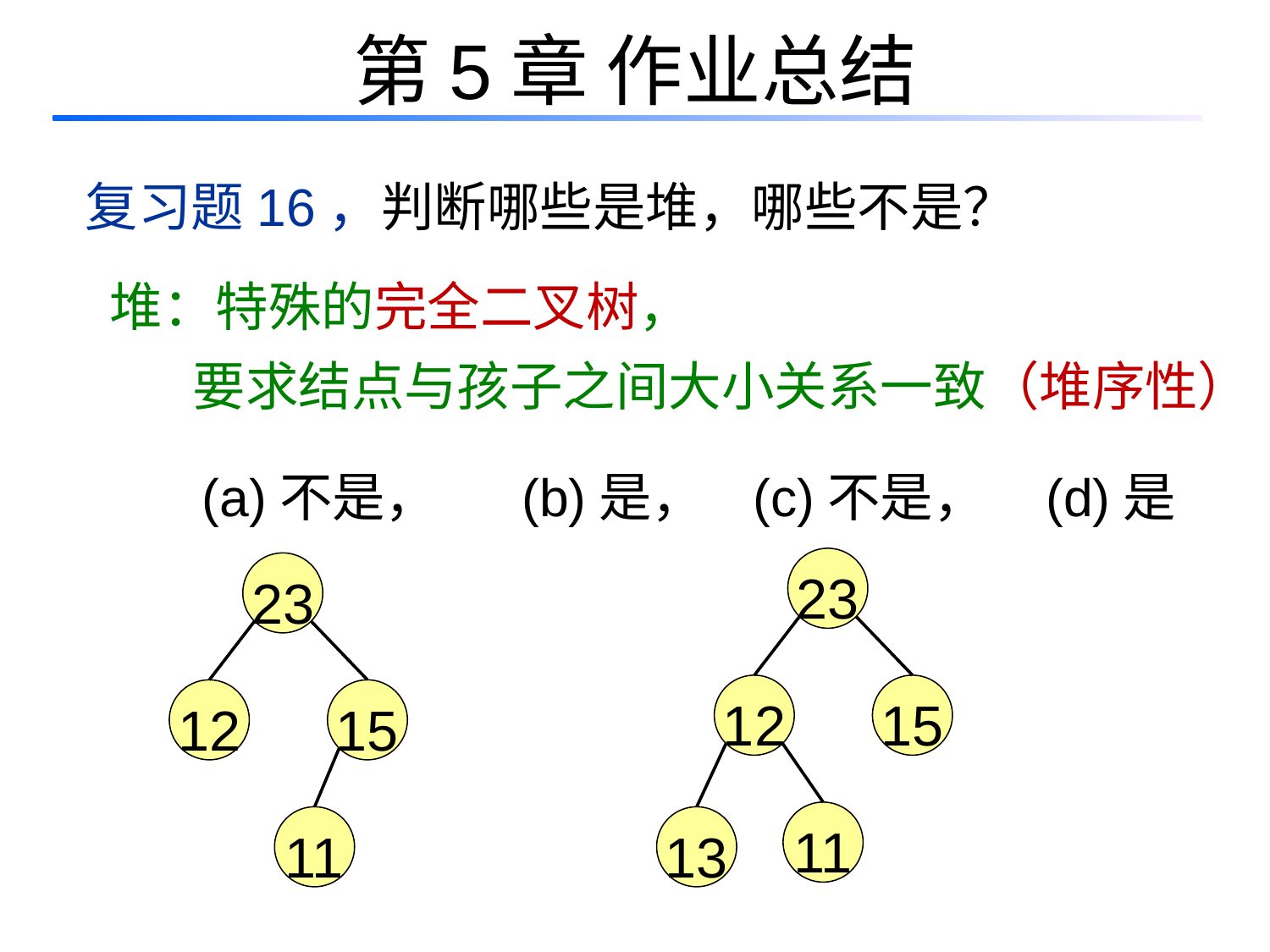

# 第5章 作业总结

复习题16，判断哪些是堆，哪些不是？
 堆：特殊的完全二叉树，
        要求结点与孩子之间大小关系一致（堆序性）
        (a)不是，      (b)是，   (c)不是，    (d)是

23
23
12
15
12
15
11
11
13